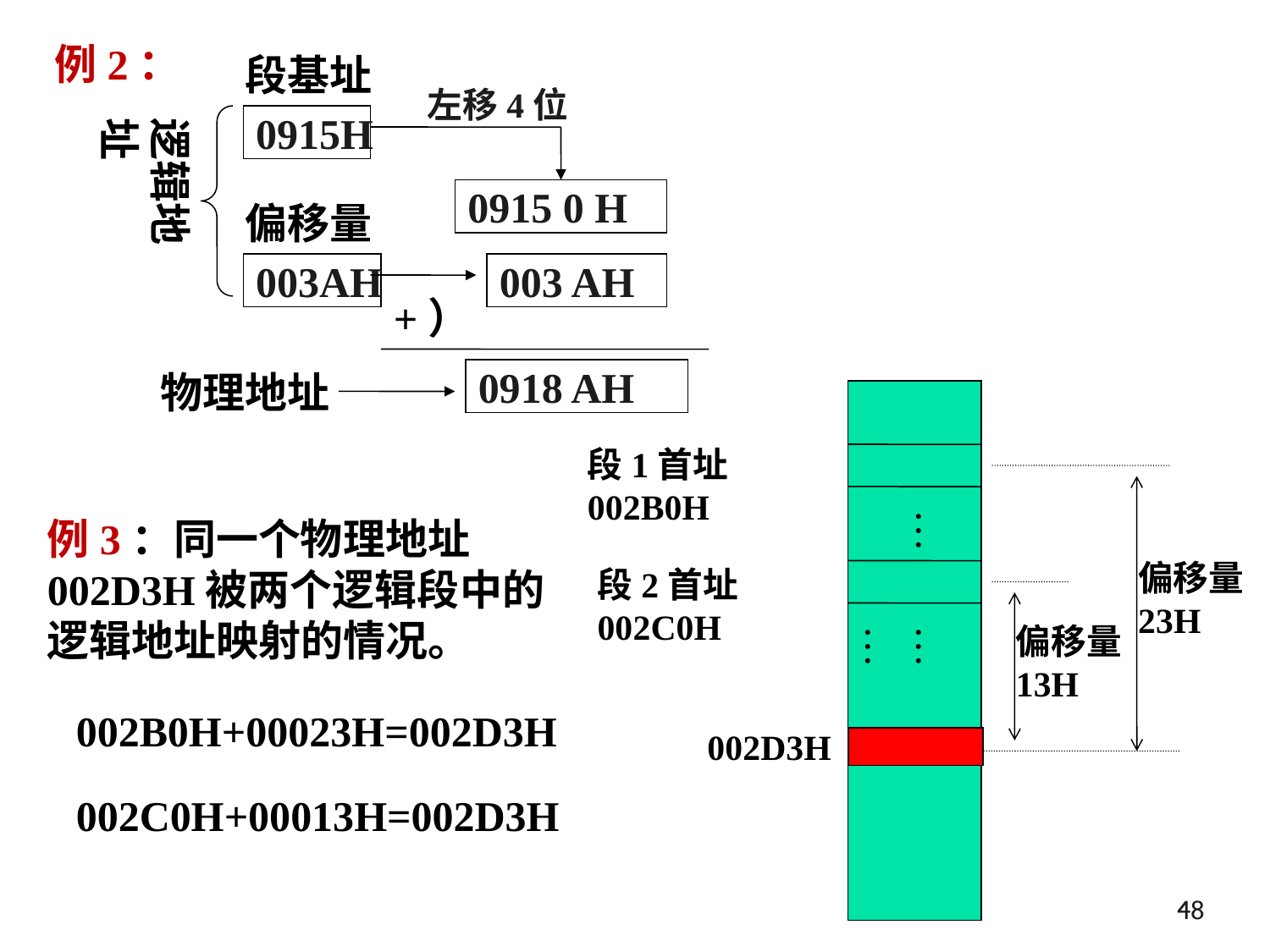

例2：
段基址
左移4位
逻辑地址

0915H

0915 0 H
偏移量
003AH
003 AH

+）

物理地址
0918 AH

段1首址 002B0H

…
偏移量23H
段2首址002C0H

……
偏移量13H
002D3H

例3：同一个物理地址002D3H被两个逻辑段中的逻辑地址映射的情况。
002B0H+00023H=002D3H
002C0H+00013H=002D3H
48